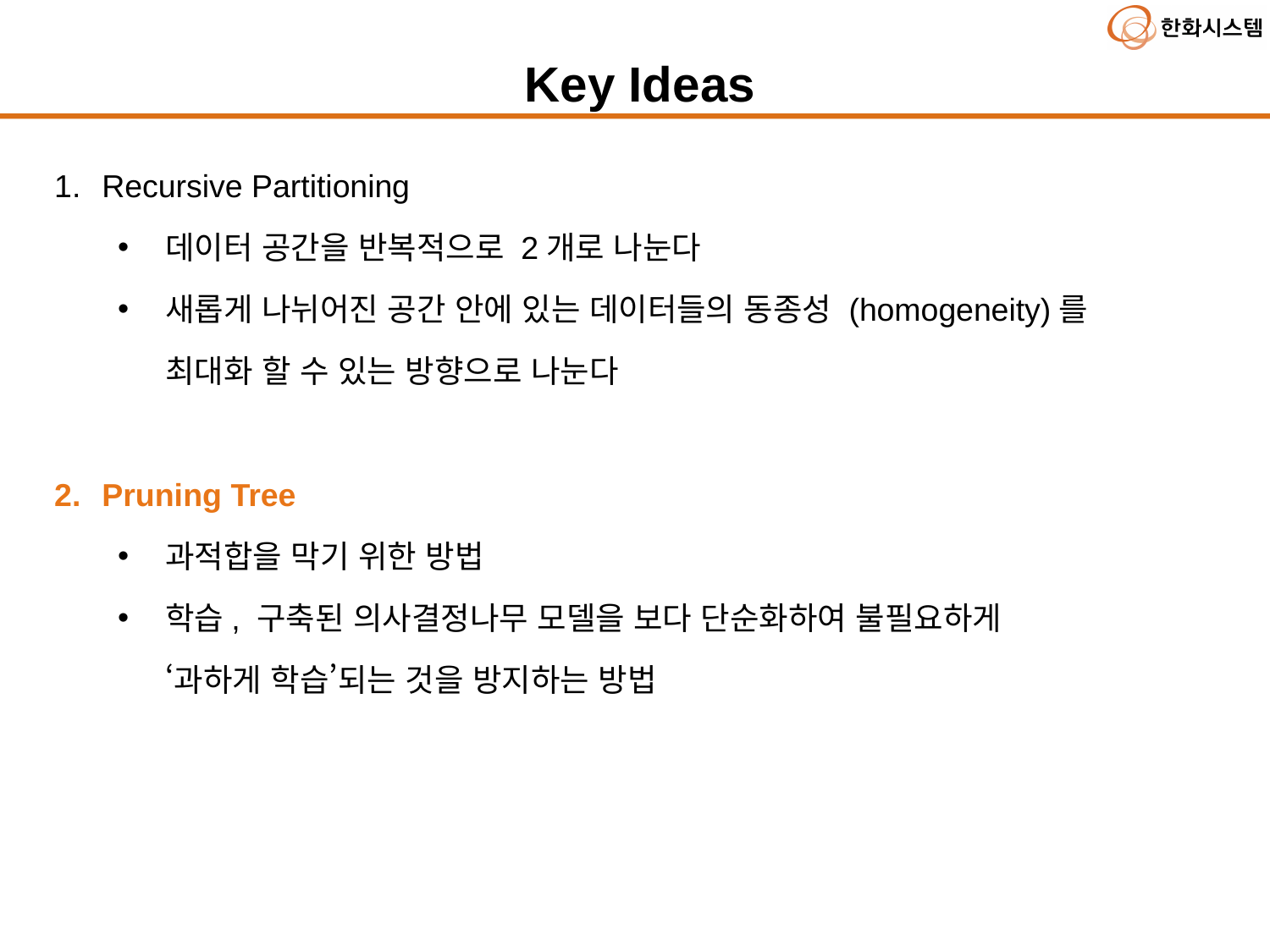

Key Ideas
Recursive Partitioning
데이터 공간을 반복적으로 2개로 나눈다
새롭게 나뉘어진 공간 안에 있는 데이터들의 동종성 (homogeneity)를
최대화 할 수 있는 방향으로 나눈다

Pruning Tree
과적합을 막기 위한 방법
학습, 구축된 의사결정나무 모델을 보다 단순화하여 불필요하게
‘과하게 학습’되는 것을 방지하는 방법